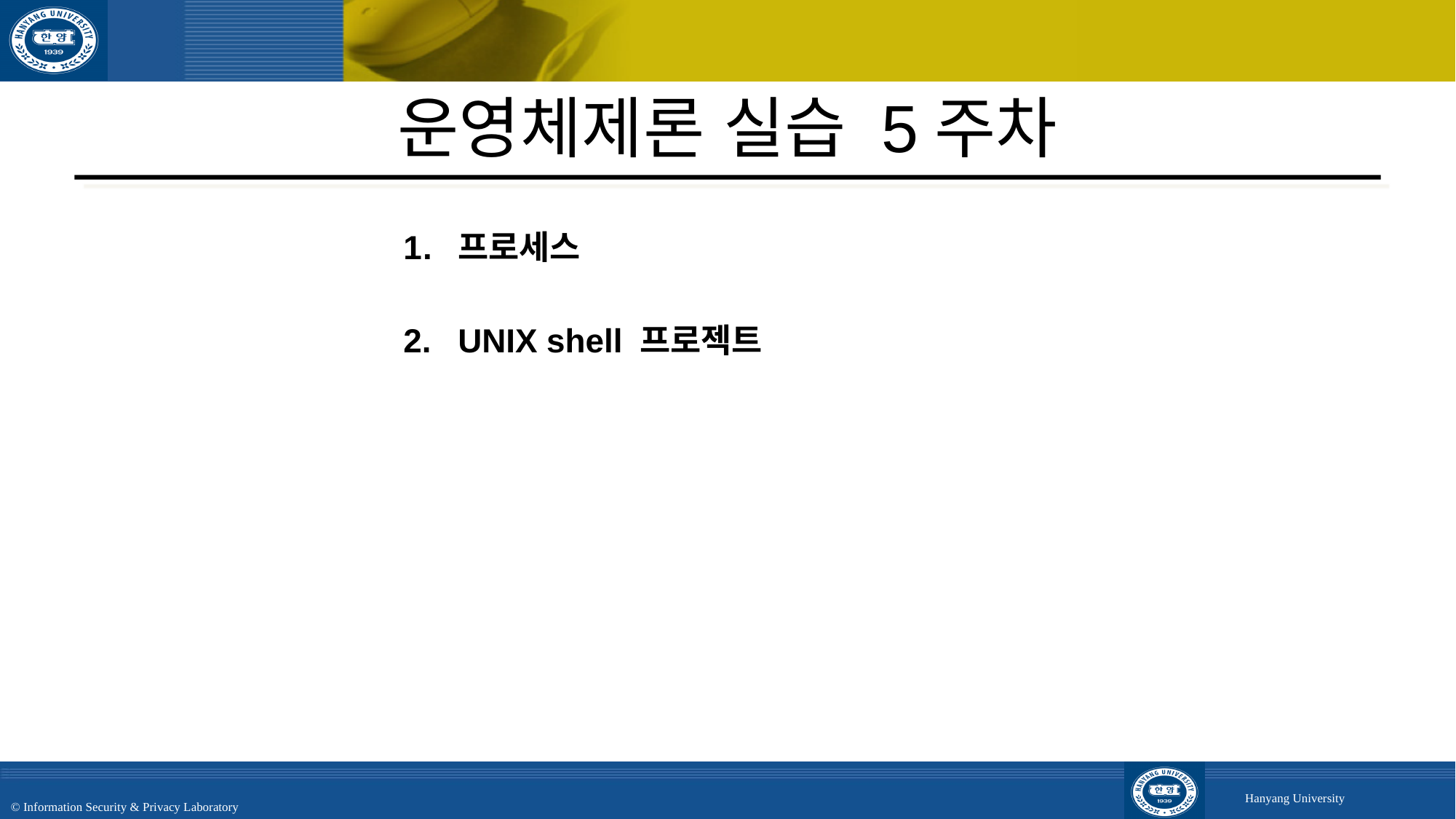

# 운영체제론 실습 5주차

프로세스

UNIX shell 프로젝트